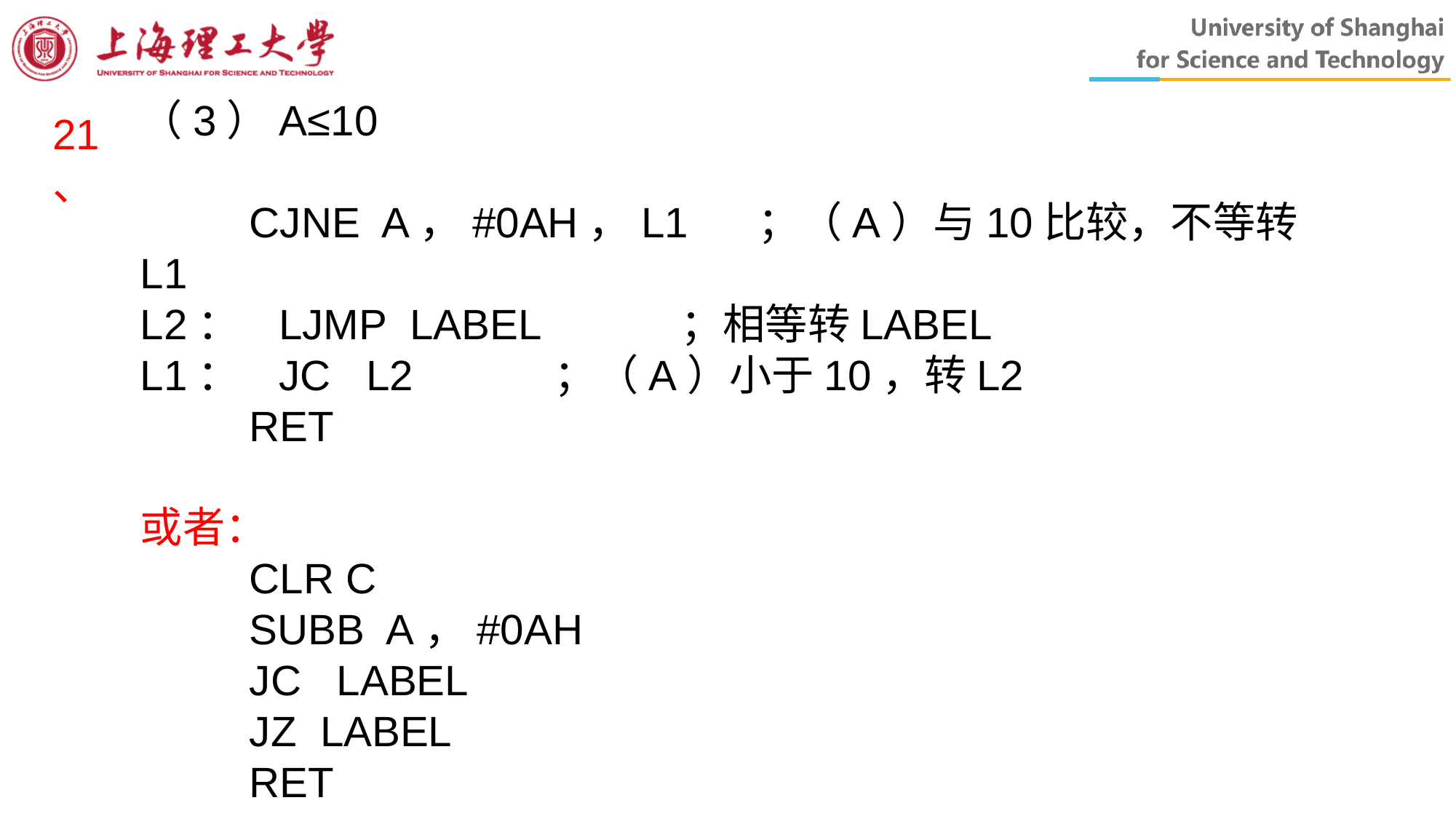

（3）A≤10

	CJNE  A，#0AH，L1     ；（A）与10比较，不等转L1
L2：   LJMP  LABEL           ；相等转LABEL
L1：   JC   L2           ；（A）小于10，转L2
	RET

或者：
	CLR C
	SUBB  A，#0AH
	JC   LABEL
	JZ  LABEL
	RET
21、